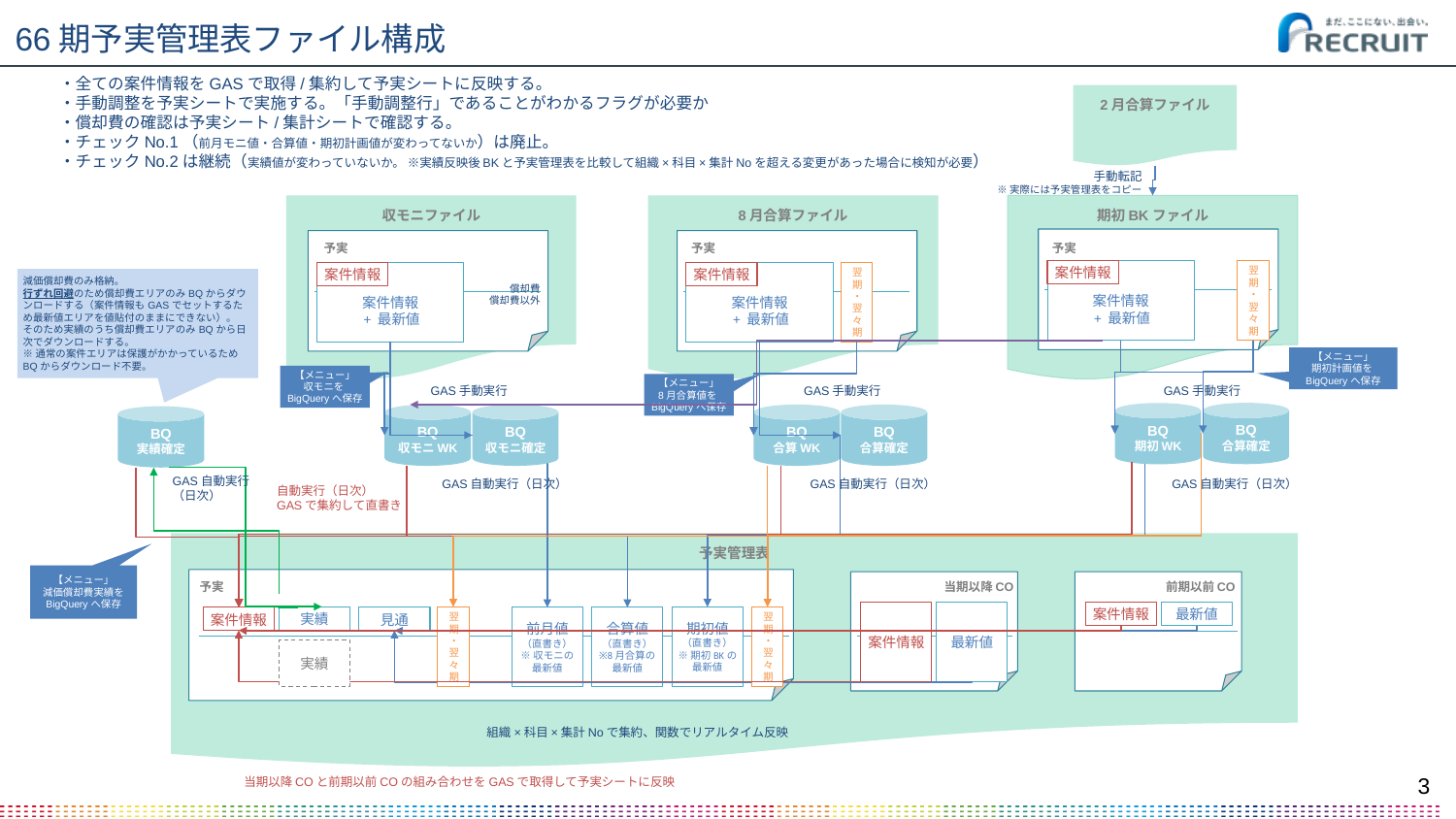

# 66期予実管理表ファイル構成
・全ての案件情報をGASで取得/集約して予実シートに反映する。
・手動調整を予実シートで実施する。「手動調整行」であることがわかるフラグが必要か
・償却費の確認は予実シート/集計シートで確認する。
・チェックNo.1（前月モニ値・合算値・期初計画値が変わってないか）は廃止。
・チェックNo.2は継続（実績値が変わっていないか。 ※実績反映後BKと予実管理表を比較して組織×科目×集計Noを超える変更があった場合に検知が必要）
2月合算ファイル
手動転記
※実際には予実管理表をコピー
収モニファイル
8月合算ファイル
期初BKファイル

予実
予実
予実

案件情報
 + 最新値
翌期・翌々期
案件情報

案件情報
 + 最新値

案件情報
 + 最新値
翌期・翌々期
案件情報
案件情報
減価償却費のみ格納。
行ずれ回避のため償却費エリアのみBQからダウンロードする（案件情報もGASでセットするため最新値エリアを値貼付のままにできない）。
そのため実績のうち償却費エリアのみBQから日次でダウンロードする。
※通常の案件エリアは保護がかかっているためBQからダウンロード不要。
償却費
償却費以外
【メニュー」
期初計画値をBigQueryへ保存
【メニュー」
収モニをBigQueryへ保存
【メニュー」
8月合算値をBigQueryへ保存
GAS手動実行
GAS手動実行
GAS手動実行
BQ
合算確定
BQ
期初WK
BQ
収モニWK
BQ
収モニ確定
BQ
合算WK
BQ
合算確定
BQ
実績確定

GAS自動実行
（日次）
GAS自動実行（日次）
GAS自動実行（日次）
GAS自動実行（日次）
自動実行（日次）
GASで集約して直書き
予実管理表
【メニュー」
減価償却費実績を
BigQueryへ保存

予実
当期以降CO
前期以前CO
案件情報
最新値
案件情報
最新値
期初値
（直書き）
※期初BKの
最新値
翌期・翌々期
案件情報
実績
見通
翌期・翌々期
前月値
（直書き）
※収モニの
最新値
合算値
（直書き）
※8月合算の
最新値
実績
組織×科目×集計Noで集約、関数でリアルタイム反映
当期以降COと前期以前COの組み合わせをGASで取得して予実シートに反映